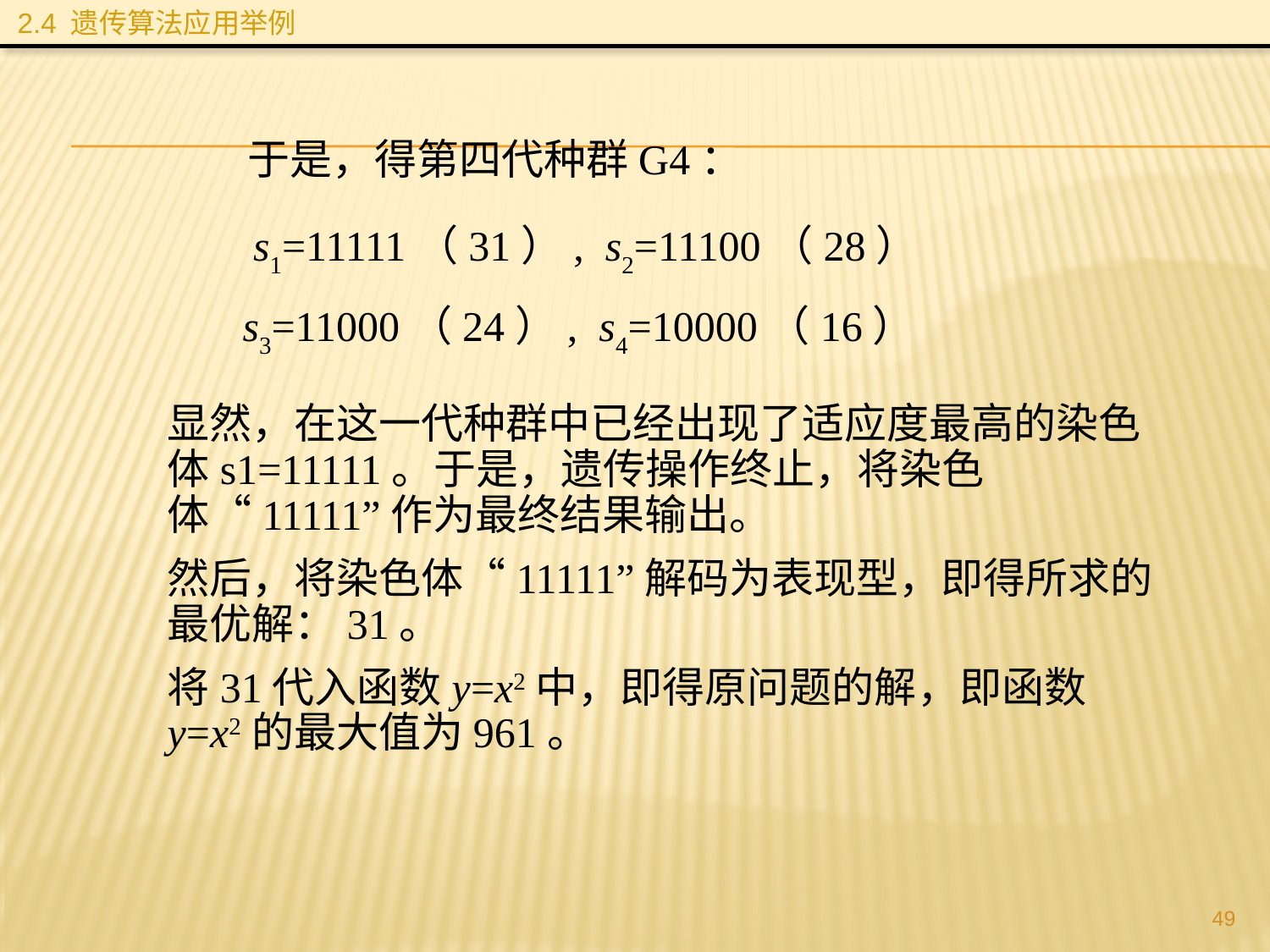

2.4 遗传算法应用举例

        于是，得第四代种群G4：
          s1=11111（31）,  s2=11100（28）
         s3=11000（24）,  s4=10000（16）
显然，在这一代种群中已经出现了适应度最高的染色体s1=11111。于是，遗传操作终止，将染色体“11111”作为最终结果输出。
然后，将染色体“11111”解码为表现型，即得所求的最优解：31。
将31代入函数y=x2中，即得原问题的解，即函数y=x2的最大值为961。
49